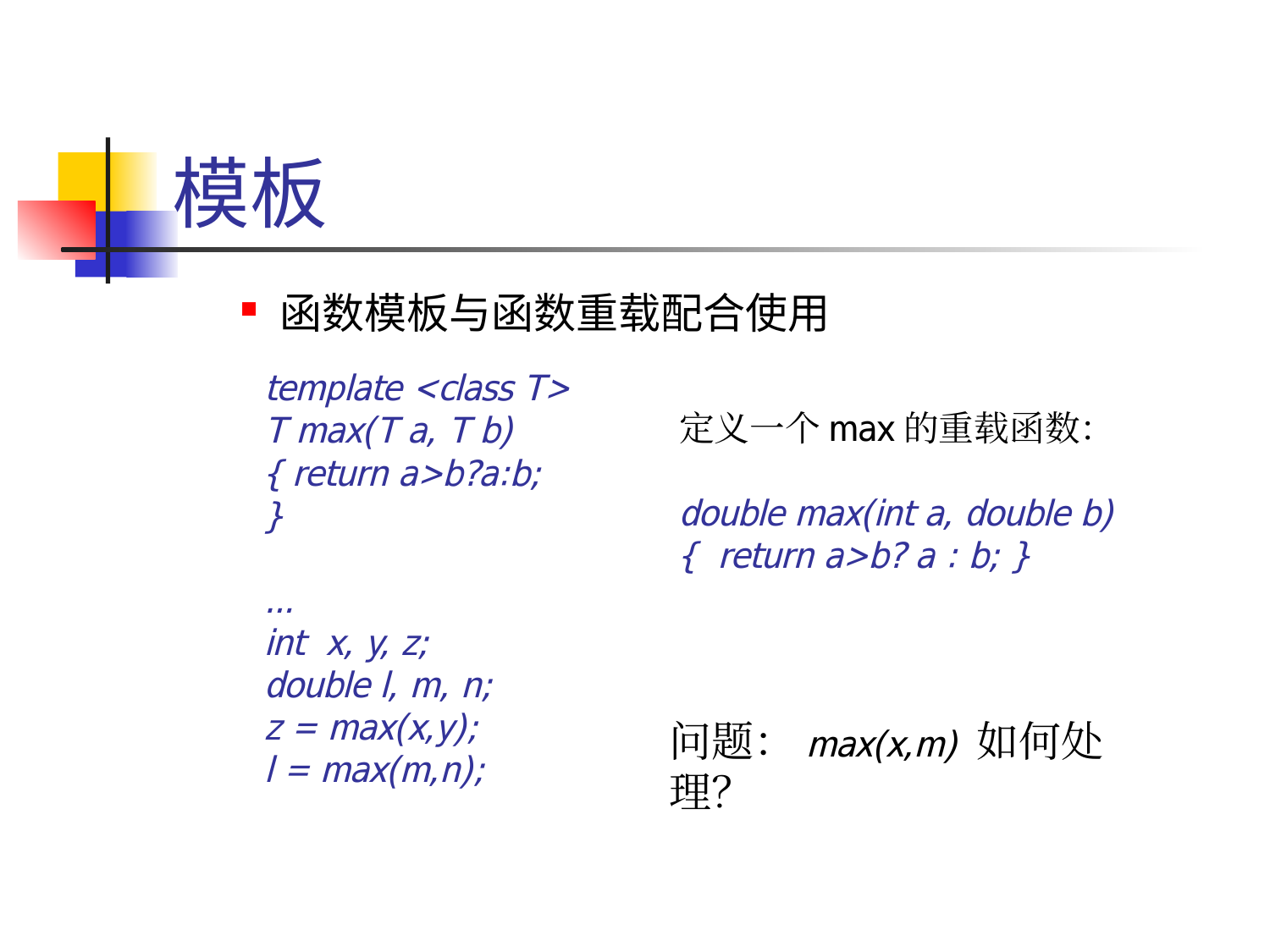

# 模板
函数模板与函数重载配合使用

template <class T>
T max(T a, T b)
{ return a>b?a:b;
}

…
int  x, y, z;
double l, m, n;
z = max(x,y);
l = max(m,n);
定义一个max的重载函数：

double max(int a, double b)
{  return a>b? a : b; }
问题：max(x,m) 如何处理？